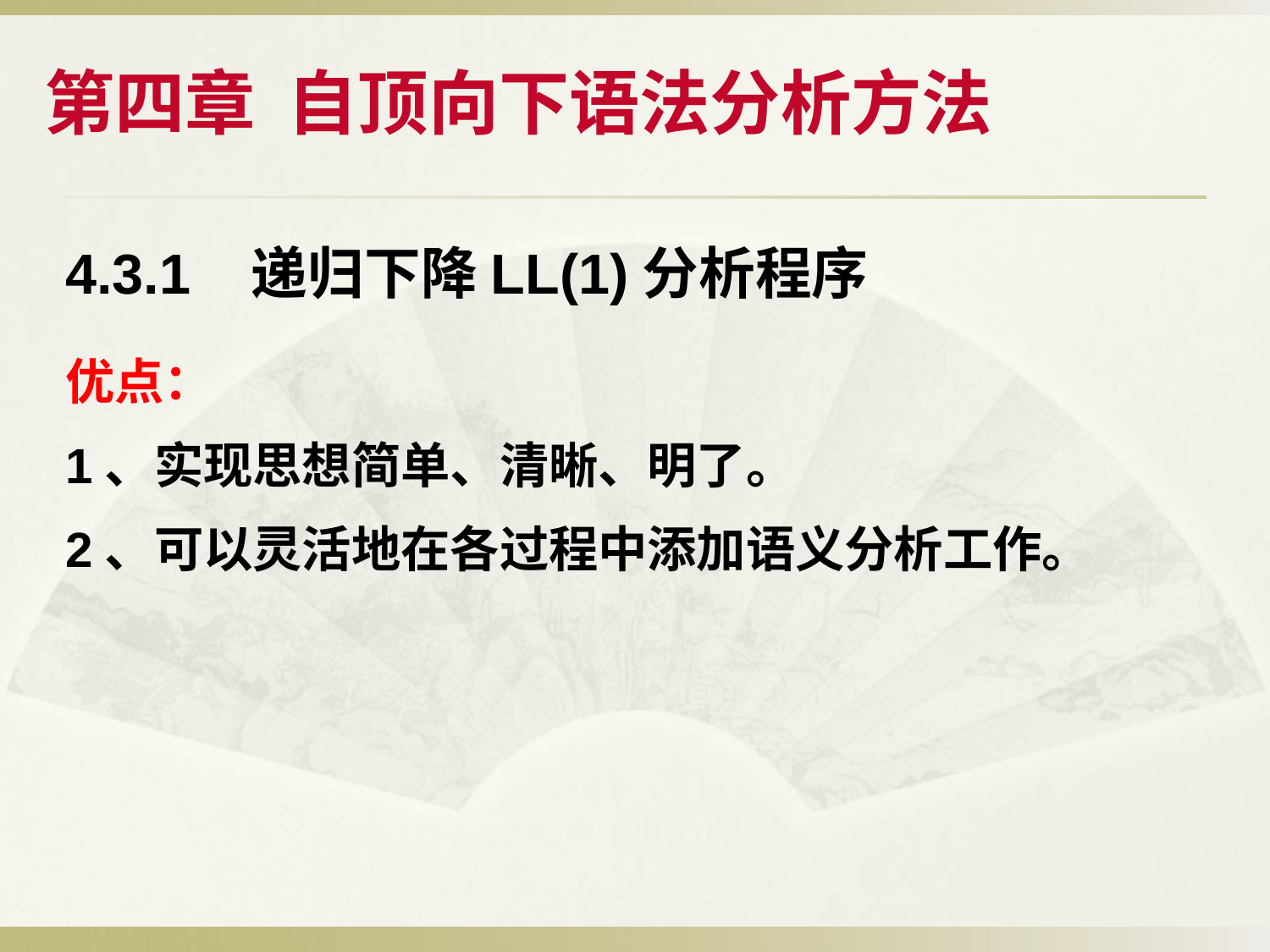

第四章  自顶向下语法分析方法
4.3.1   递归下降LL(1)分析程序
优点：
1、实现思想简单、清晰、明了。
2、可以灵活地在各过程中添加语义分析工作。